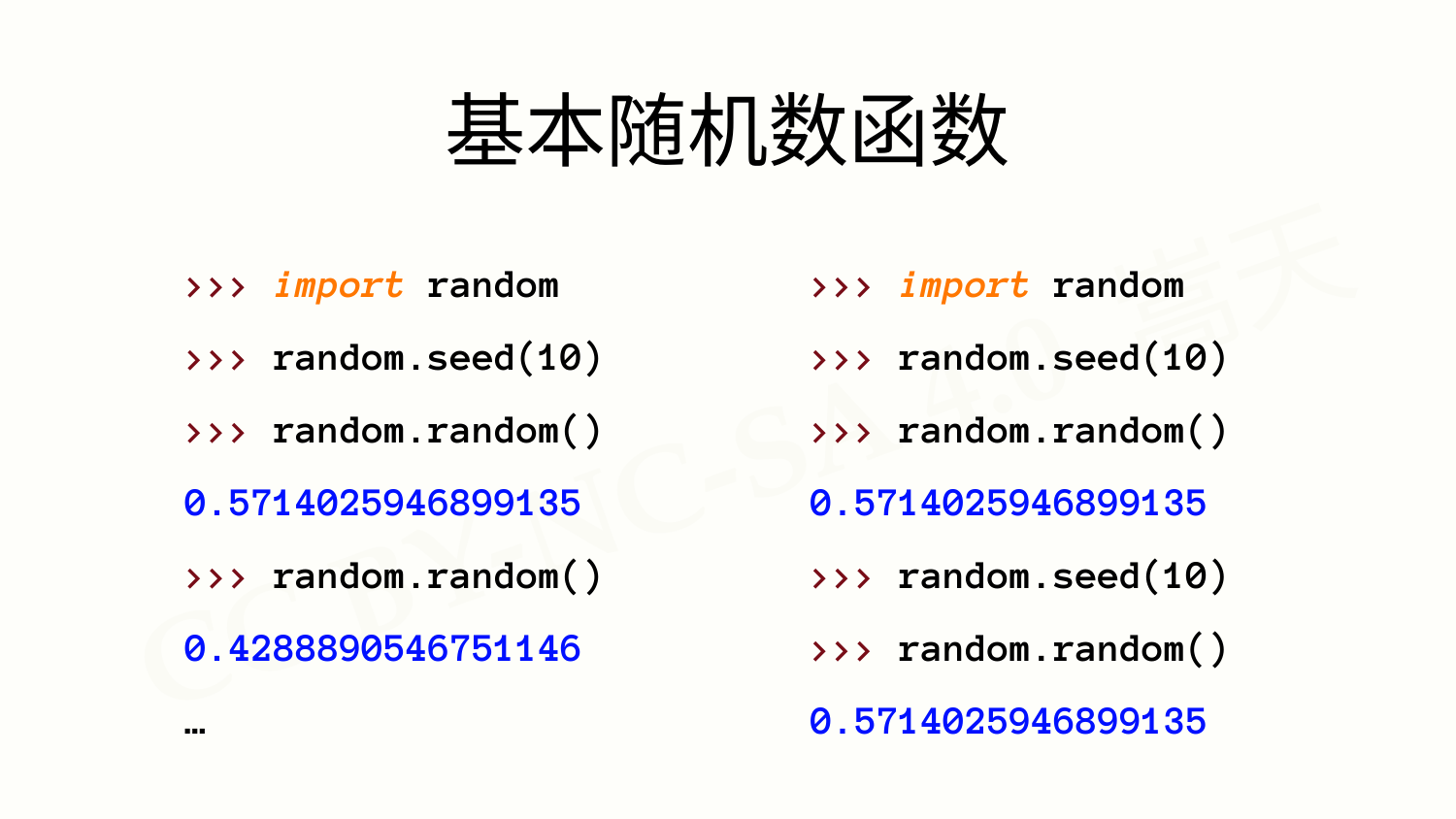

基本随机数函数
>>> import random
>>> random.seed(10)
>>> random.random()
0.5714025946899135
>>> random.random()
0.4288890546751146
…
>>> import random
>>> random.seed(10)
>>> random.random()
0.5714025946899135
>>> random.seed(10)
>>> random.random()
0.5714025946899135